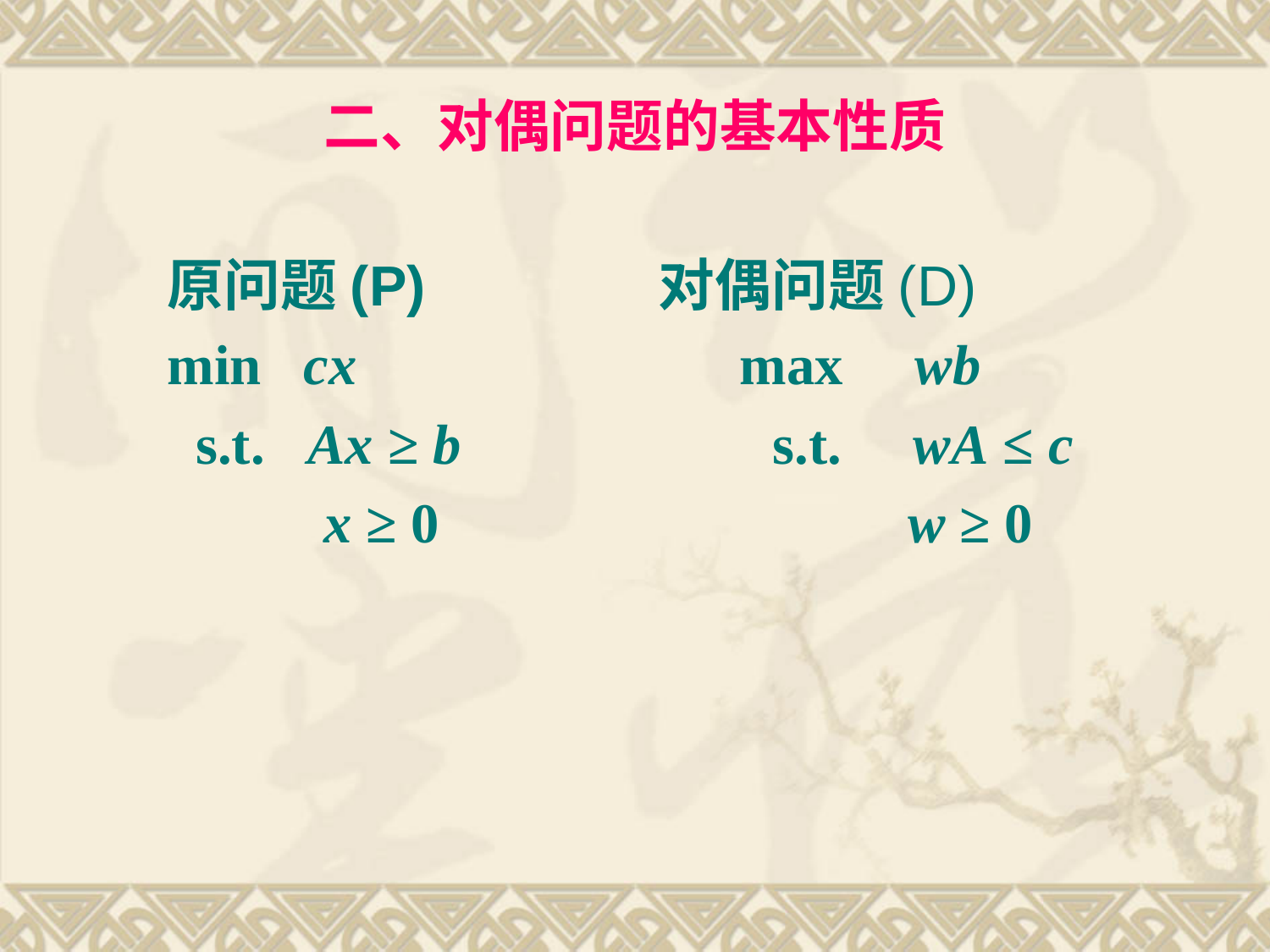

二、对偶问题的基本性质
原问题(P)              对偶问题(D)
min   cx                           max     wb
  s.t.   Ax ≥ b                      s.t.     wA ≤ c
           x ≥ 0                                 w ≥ 0